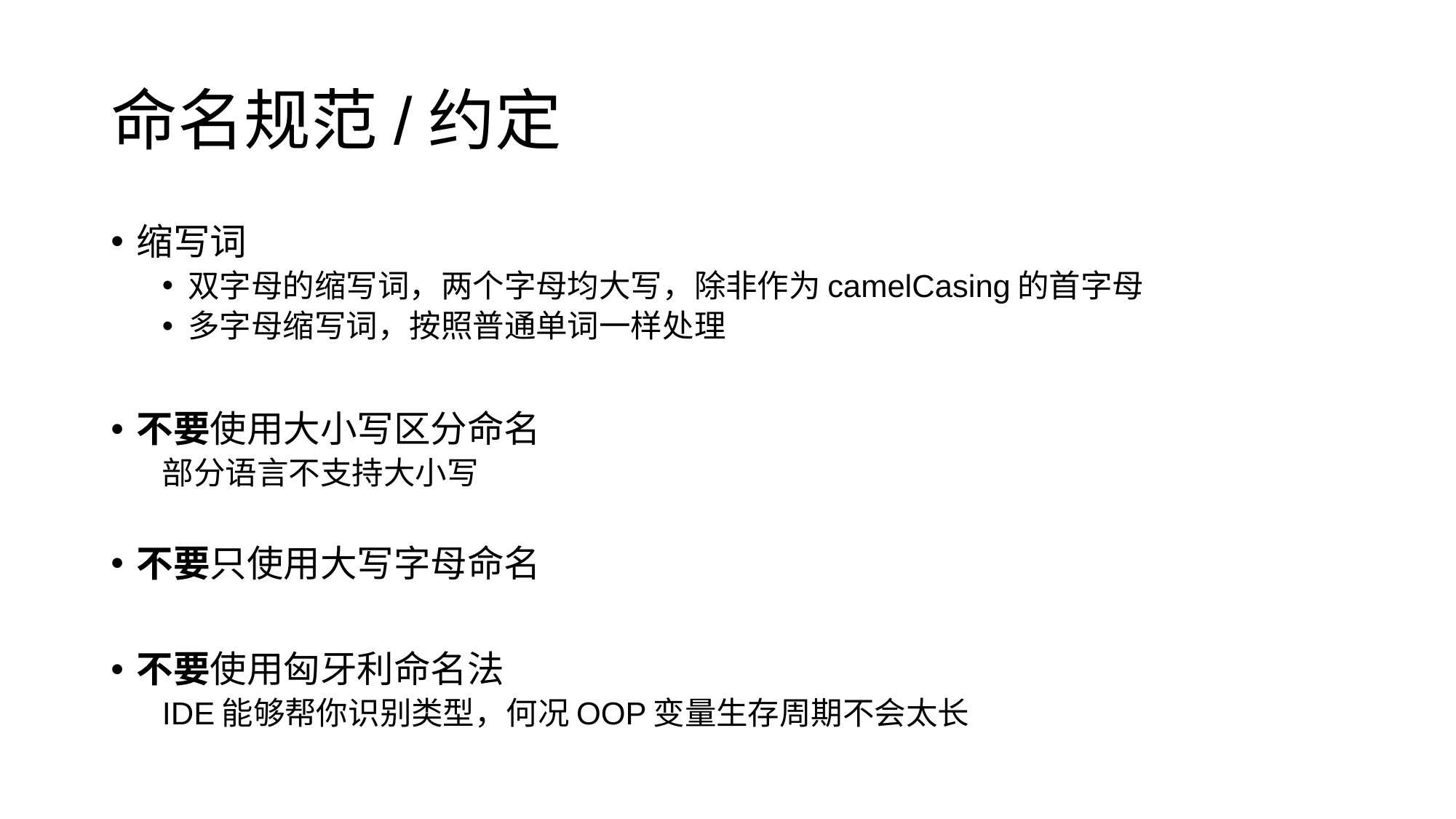

# 命名规范/约定
缩写词
双字母的缩写词，两个字母均大写，除非作为camelCasing的首字母
多字母缩写词，按照普通单词一样处理

不要使用大小写区分命名
部分语言不支持大小写

不要只使用大写字母命名

不要使用匈牙利命名法
IDE能够帮你识别类型，何况OOP变量生存周期不会太长